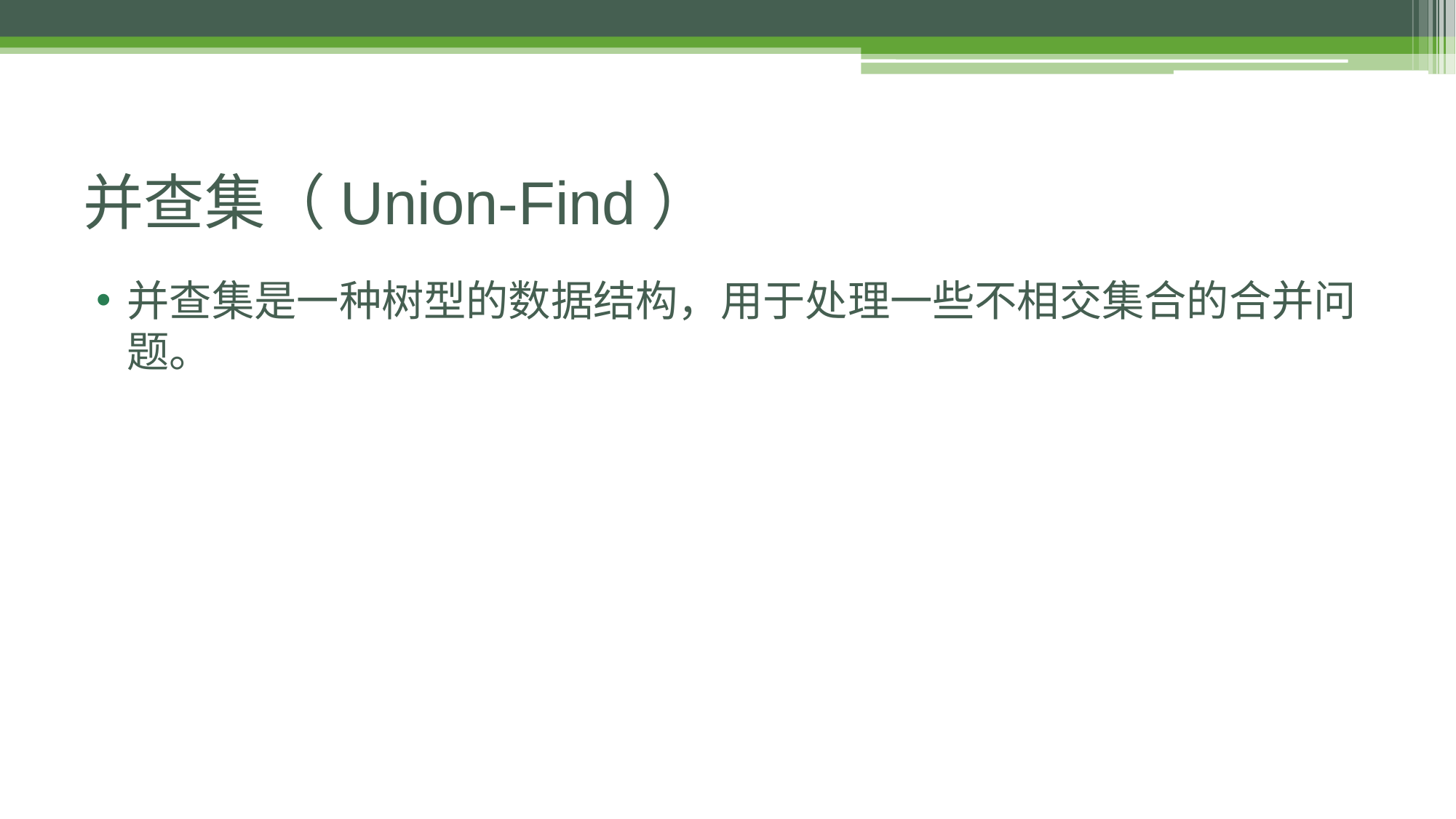

# 并查集（Union-Find）
并查集是一种树型的数据结构，用于处理一些不相交集合的合并问题。